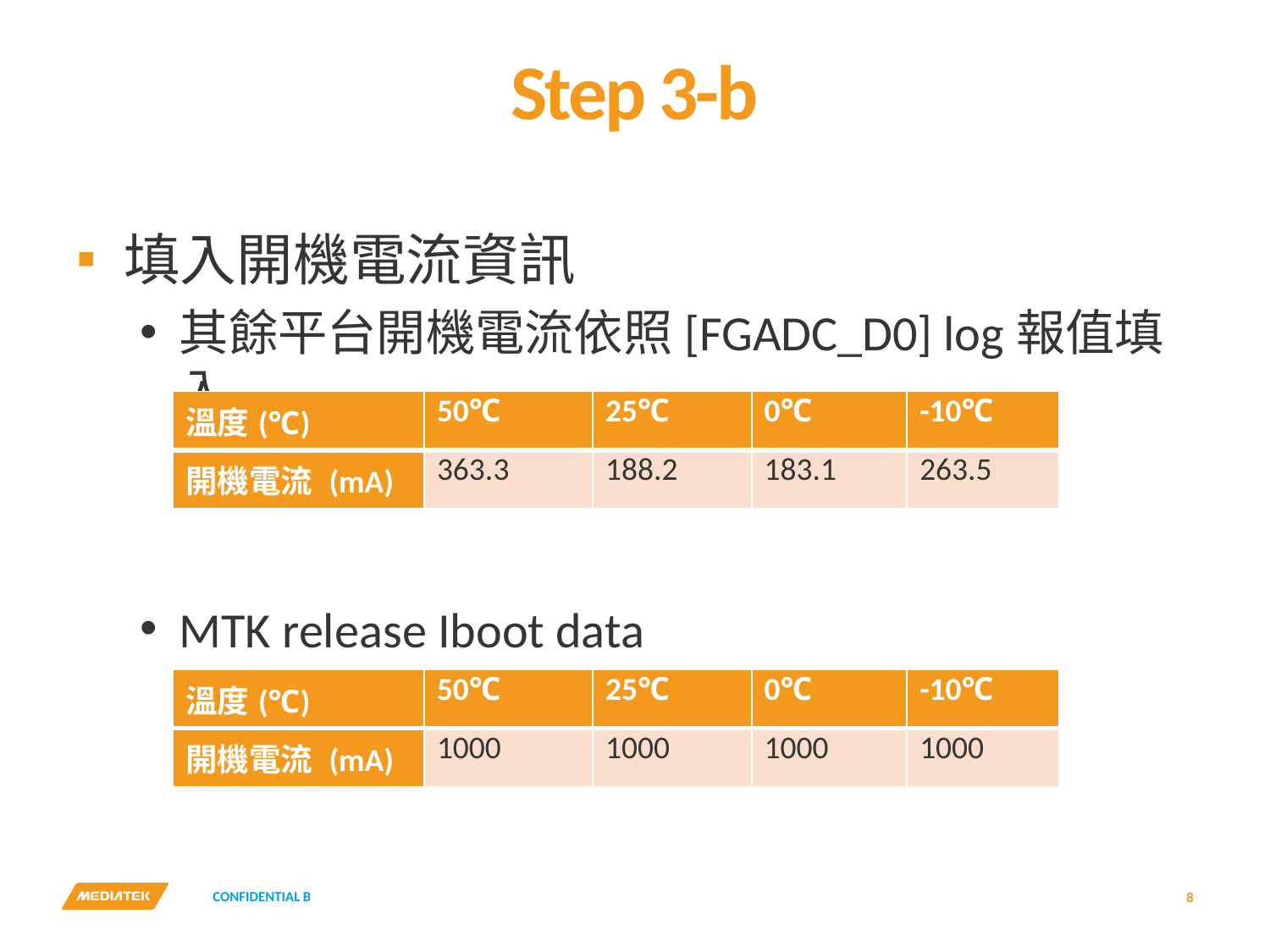

# Step 3-b
填入開機電流資訊
其餘平台開機電流依照[FGADC_D0] log報值填入

MTK release Iboot data
MT6797平台Iboot四個溫度下填入1000(mA)

| 溫度(℃) | 50℃ | 25℃ | 0℃ | -10℃ |
| --- | --- | --- | --- | --- |
| 開機電流 (mA) | 363.3 | 188.2 | 183.1 | 263.5 |
| 溫度(℃) | 50℃ | 25℃ | 0℃ | -10℃ |
| --- | --- | --- | --- | --- |
| 開機電流 (mA) | 1000 | 1000 | 1000 | 1000 |
8